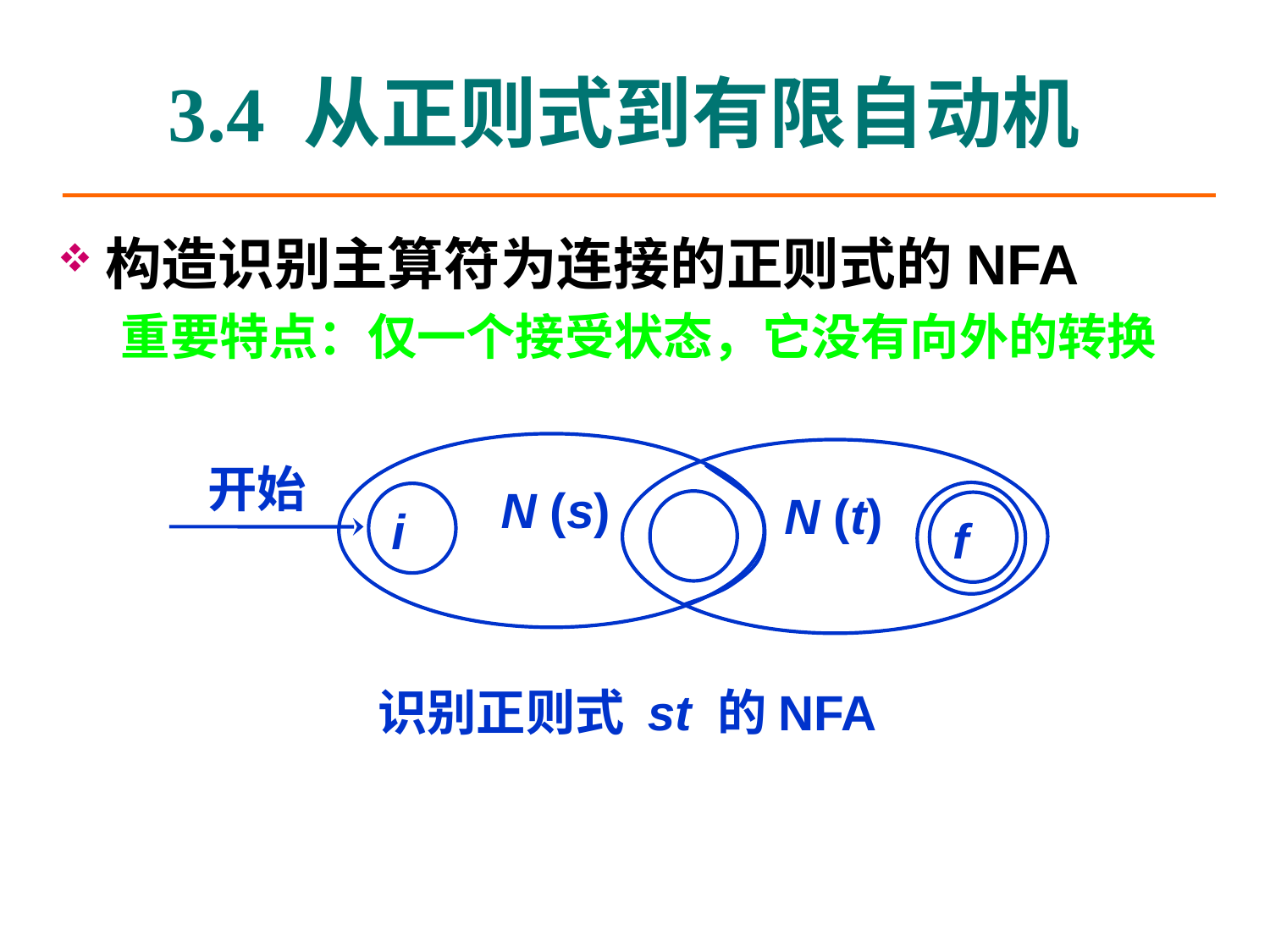

3.4 从正则式到有限自动机
构造识别主算符为连接的正则式的NFA
重要特点：仅一个接受状态，它没有向外的转换

开始

N (s)
N (t)

f
i

识别正则式 st 的NFA